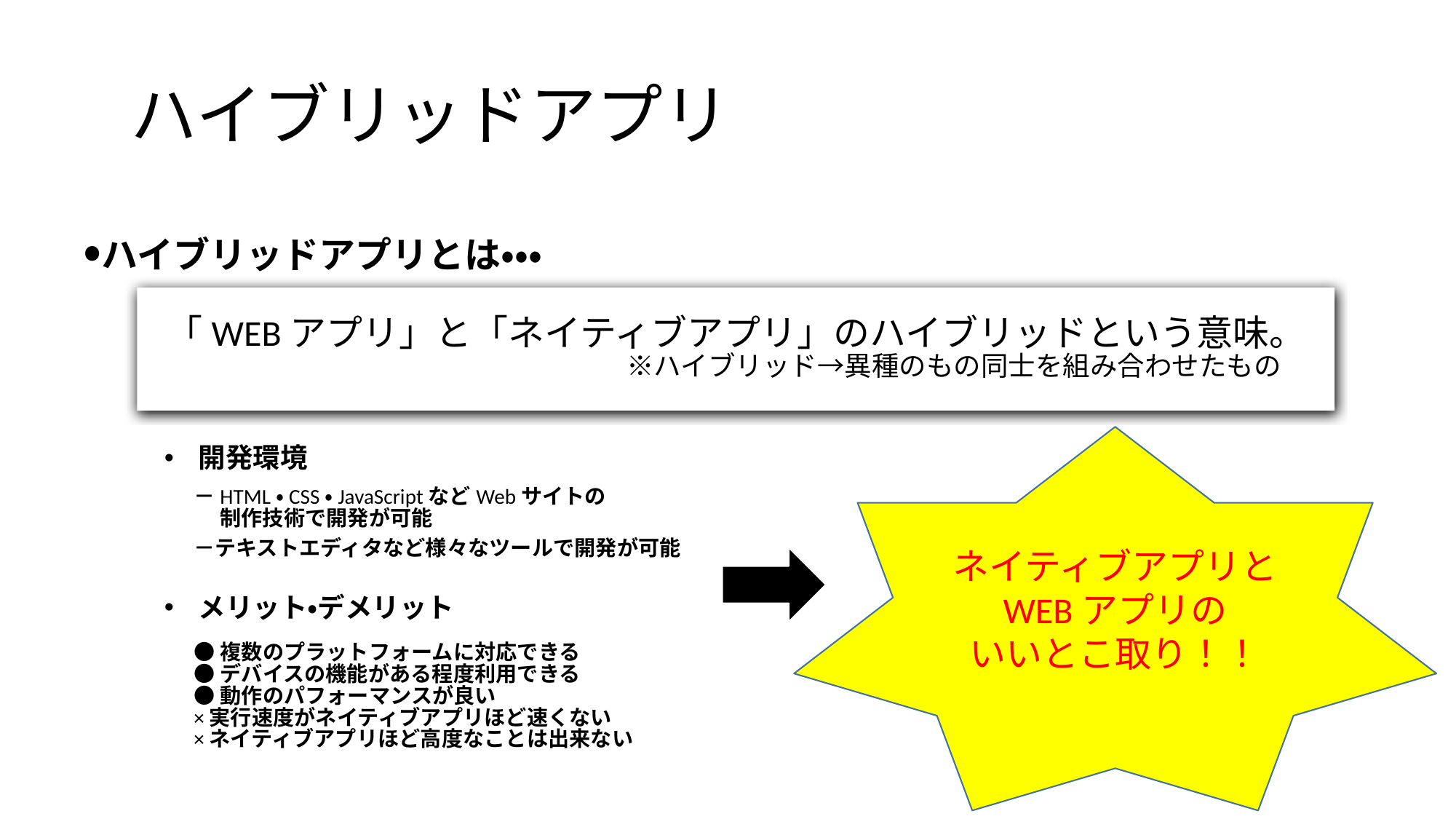

# ハイブリッドアプリ
・ハイブリッドアプリとは・・・
「Webアプリ」と「ネイティブアプリ」のハイブリッドという意味。
　　　　　　　　　　　　　　　　※ハイブリッド→異種のもの同士を組み合わせたもの
開発環境
ネイティブアプリと
WEBアプリの
いいとこ取り！！
－HTML・CSS・JavaScriptなどWebサイトの
　 制作技術で開発が可能
－テキストエディタなど様々なツールで開発が可能

メリット・デメリット
●複数のプラットフォームに対応できる
●デバイスの機能がある程度利用できる
●動作のパフォーマンスが良い
×実行速度がネイティブアプリほど速くない
×ネイティブアプリほど高度なことは出来ない